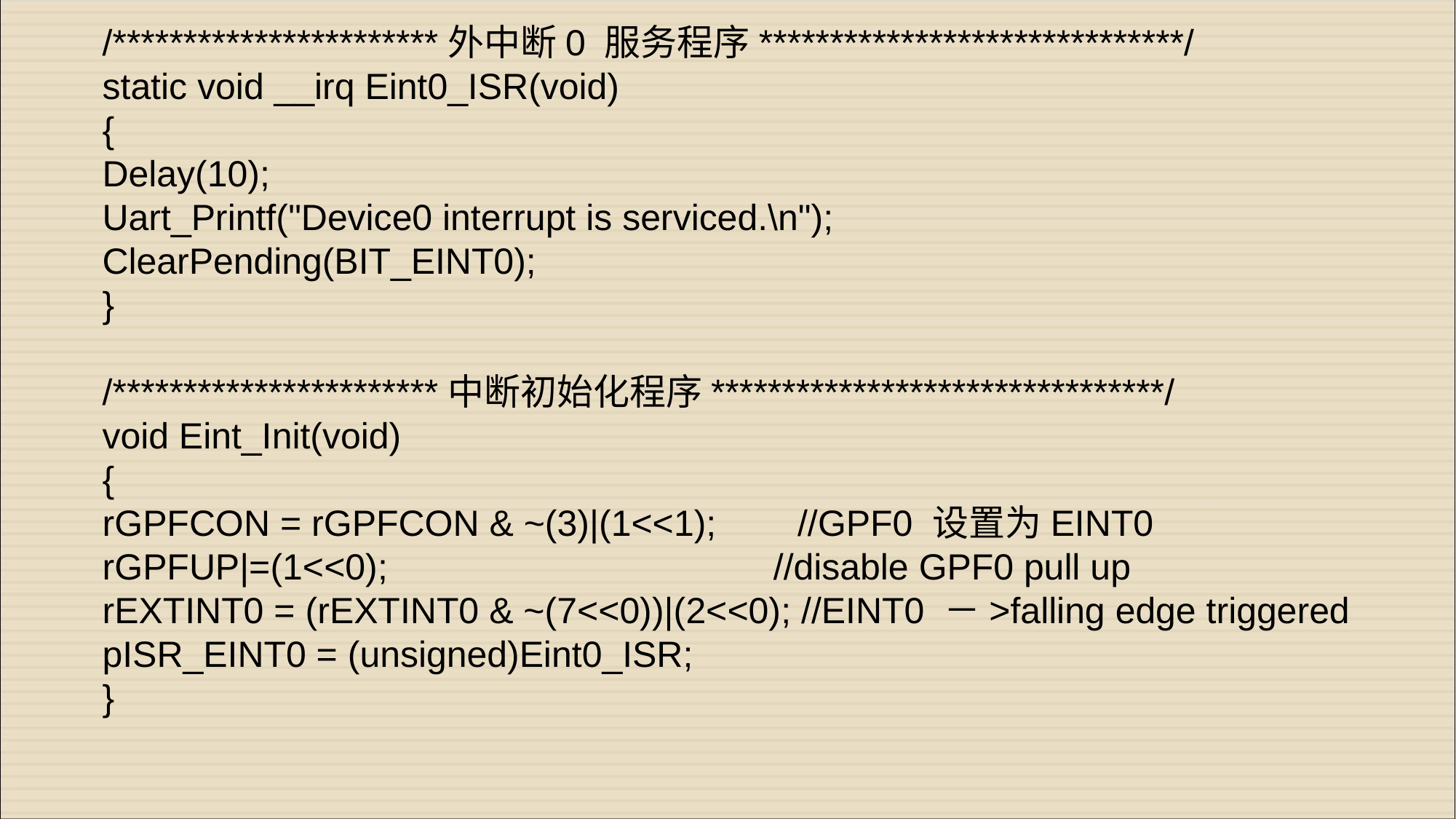

/***********************外中断0 服务程序******************************/
static void __irq Eint0_ISR(void)
{
Delay(10);
Uart_Printf("Device0 interrupt is serviced.\n");
ClearPending(BIT_EINT0);
}

/***********************中断初始化程序********************************/
void Eint_Init(void)
{
rGPFCON = rGPFCON & ~(3)|(1<<1);        //GPF0 设置为EINT0
rGPFUP|=(1<<0);                                      //disable GPF0 pull up
rEXTINT0 = (rEXTINT0 & ~(7<<0))|(2<<0); //EINT0 －>falling edge triggered
pISR_EINT0 = (unsigned)Eint0_ISR;
}